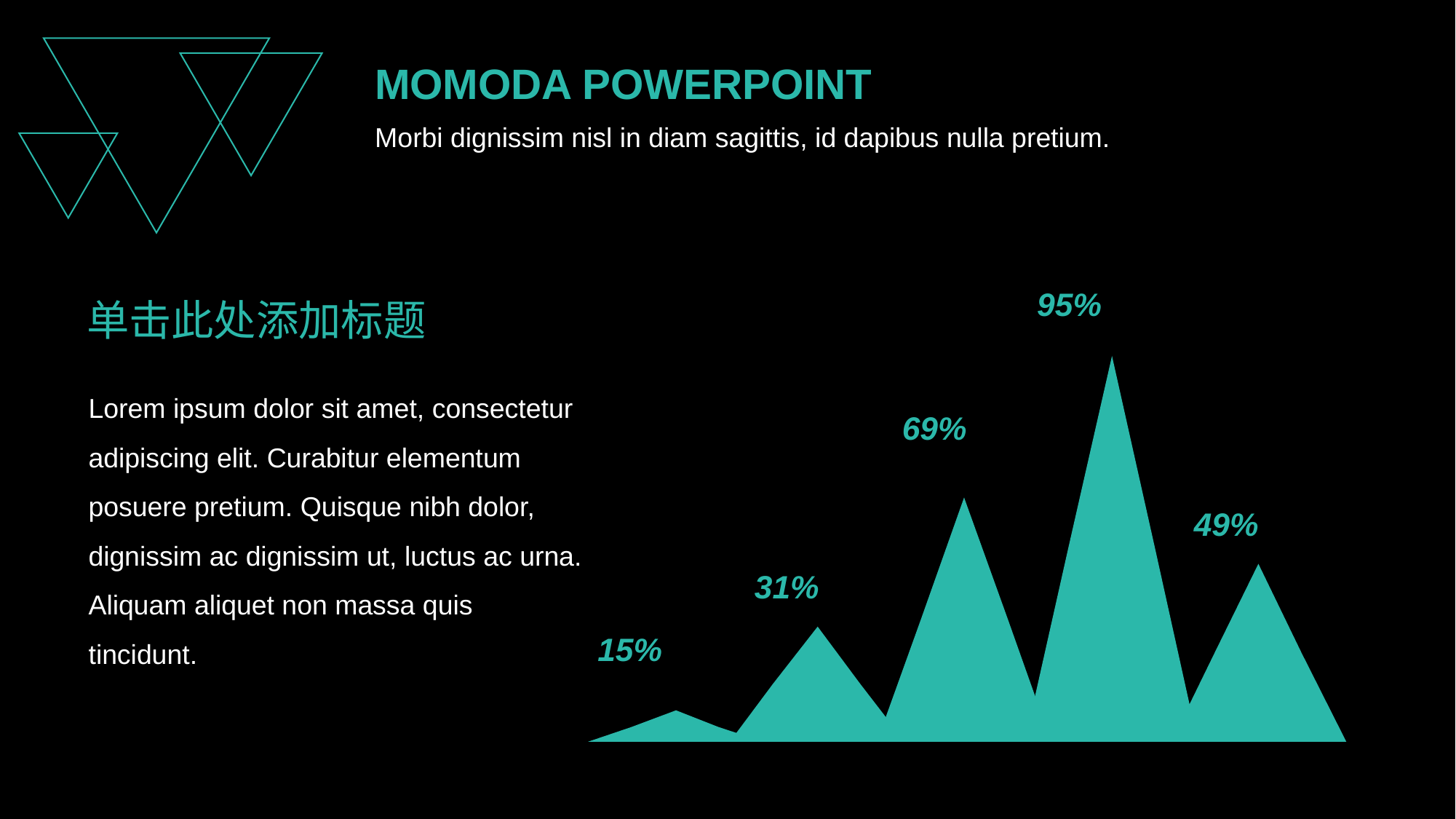

MOMODA POWERPOINT

Morbi dignissim nisl in diam sagittis, id dapibus nulla pretium.

95%
单击此处添加标题

Lorem ipsum dolor sit amet, consectetur adipiscing elit. Curabitur elementum posuere pretium. Quisque nibh dolor, dignissim ac dignissim ut, luctus ac urna. Aliquam aliquet non massa quis tincidunt.
69%

49%
31%

15%